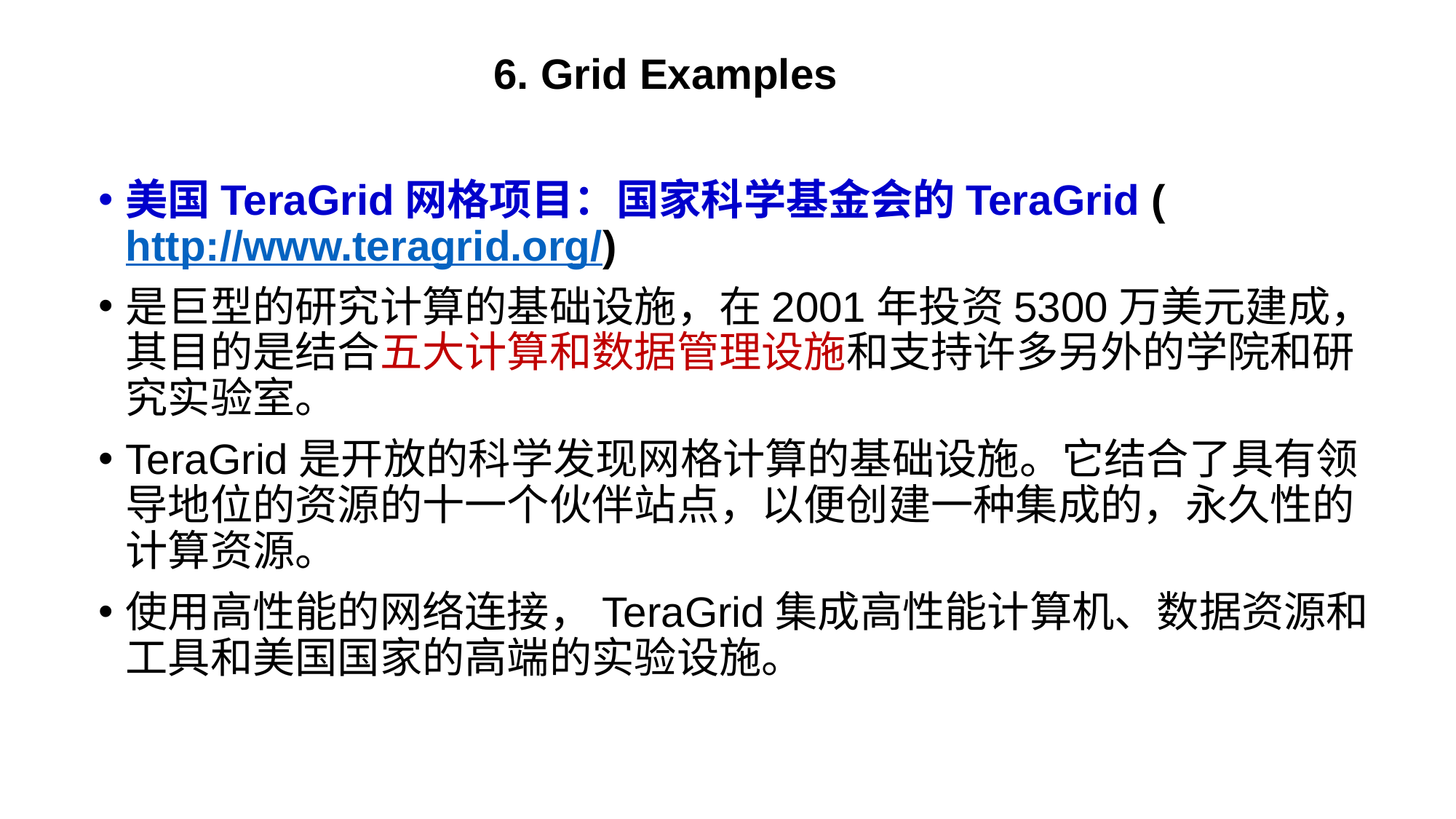

# 6. Grid Examples
美国TeraGrid网格项目：国家科学基金会的TeraGrid (http://www.teragrid.org/)
是巨型的研究计算的基础设施，在2001年投资5300万美元建成，其目的是结合五大计算和数据管理设施和支持许多另外的学院和研究实验室。
TeraGrid是开放的科学发现网格计算的基础设施。它结合了具有领导地位的资源的十一个伙伴站点，以便创建一种集成的，永久性的计算资源。
使用高性能的网络连接，TeraGrid集成高性能计算机、数据资源和工具和美国国家的高端的实验设施。